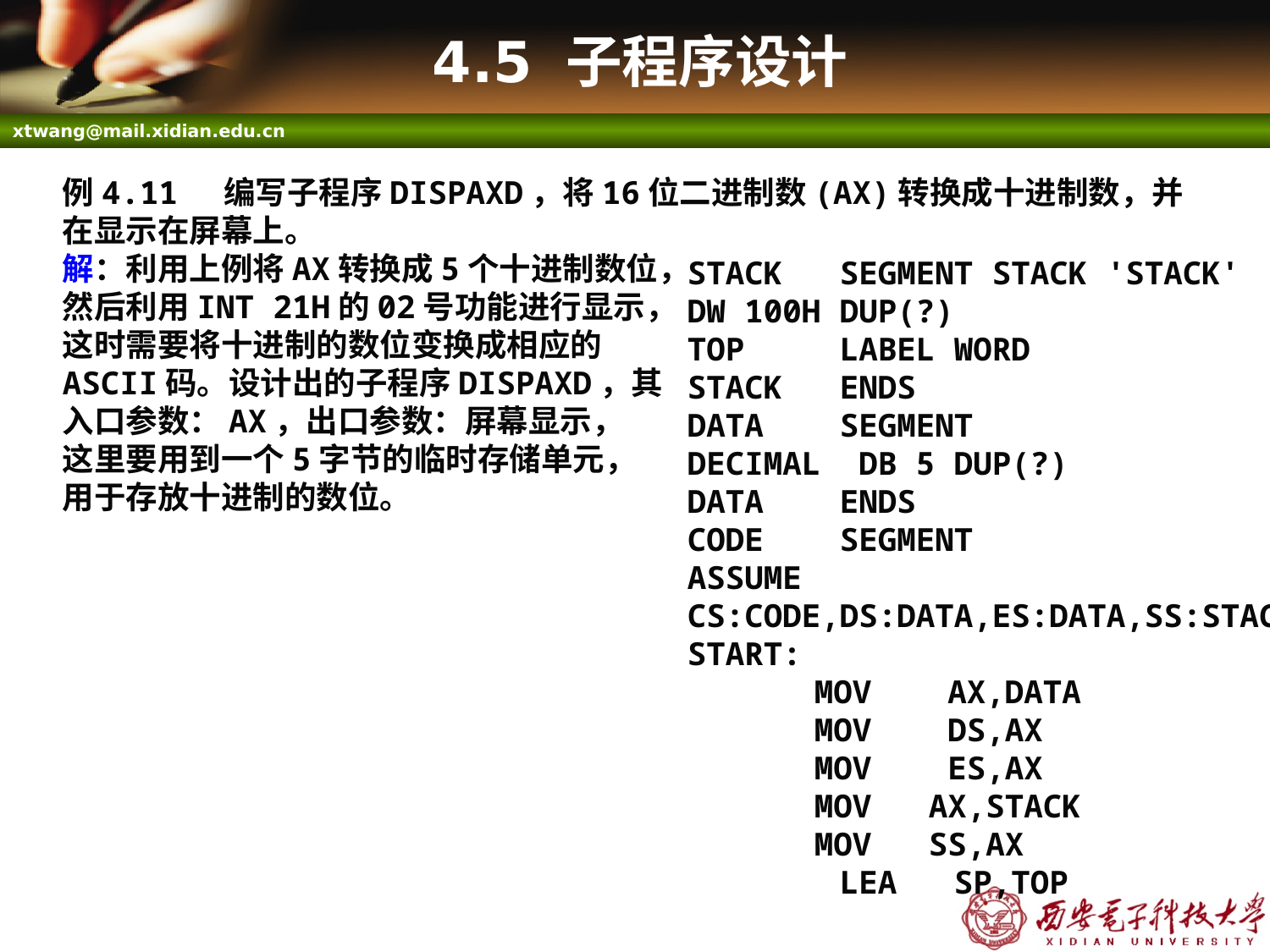

# 4.5 子程序设计
例4.11  编写子程序DISPAXD，将16位二进制数(AX)转换成十进制数，并在显示在屏幕上。
解：利用上例将AX转换成5个十进制数位，
然后利用INT 21H的02号功能进行显示，
这时需要将十进制的数位变换成相应的
ASCII码。设计出的子程序DISPAXD，其
入口参数：AX，出口参数：屏幕显示，
这里要用到一个5字节的临时存储单元，
用于存放十进制的数位。
STACK   SEGMENT STACK 'STACK'
DW 100H DUP(?)
TOP     LABEL WORD
STACK   ENDS
DATA    SEGMENT
DECIMAL  DB 5 DUP(?)
DATA    ENDS
CODE    SEGMENT
ASSUME CS:CODE,DS:DATA,ES:DATA,SS:STACK
START:
	MOV    AX,DATA
	MOV    DS,AX
	MOV    ES,AX
	MOV   AX,STACK
	MOV   SS,AX
        LEA   SP,TOP